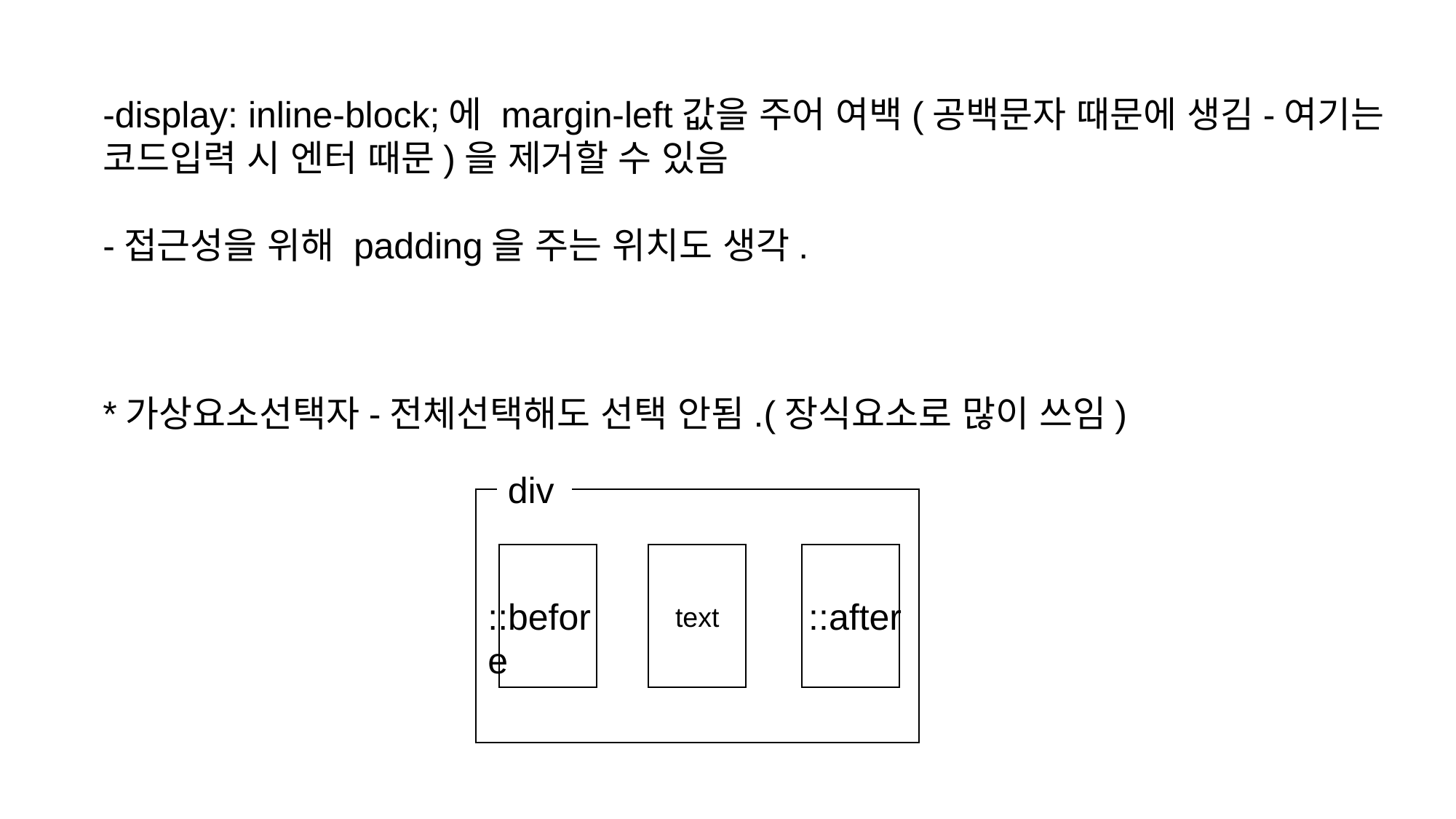

-display: inline-block;에 margin-left값을 주어 여백(공백문자 때문에 생김-여기는 코드입력 시 엔터 때문)을 제거할 수 있음
-접근성을 위해 padding을 주는 위치도 생각.
*가상요소선택자-전체선택해도 선택 안됨.(장식요소로 많이 쓰임)
div
text

::after
::before